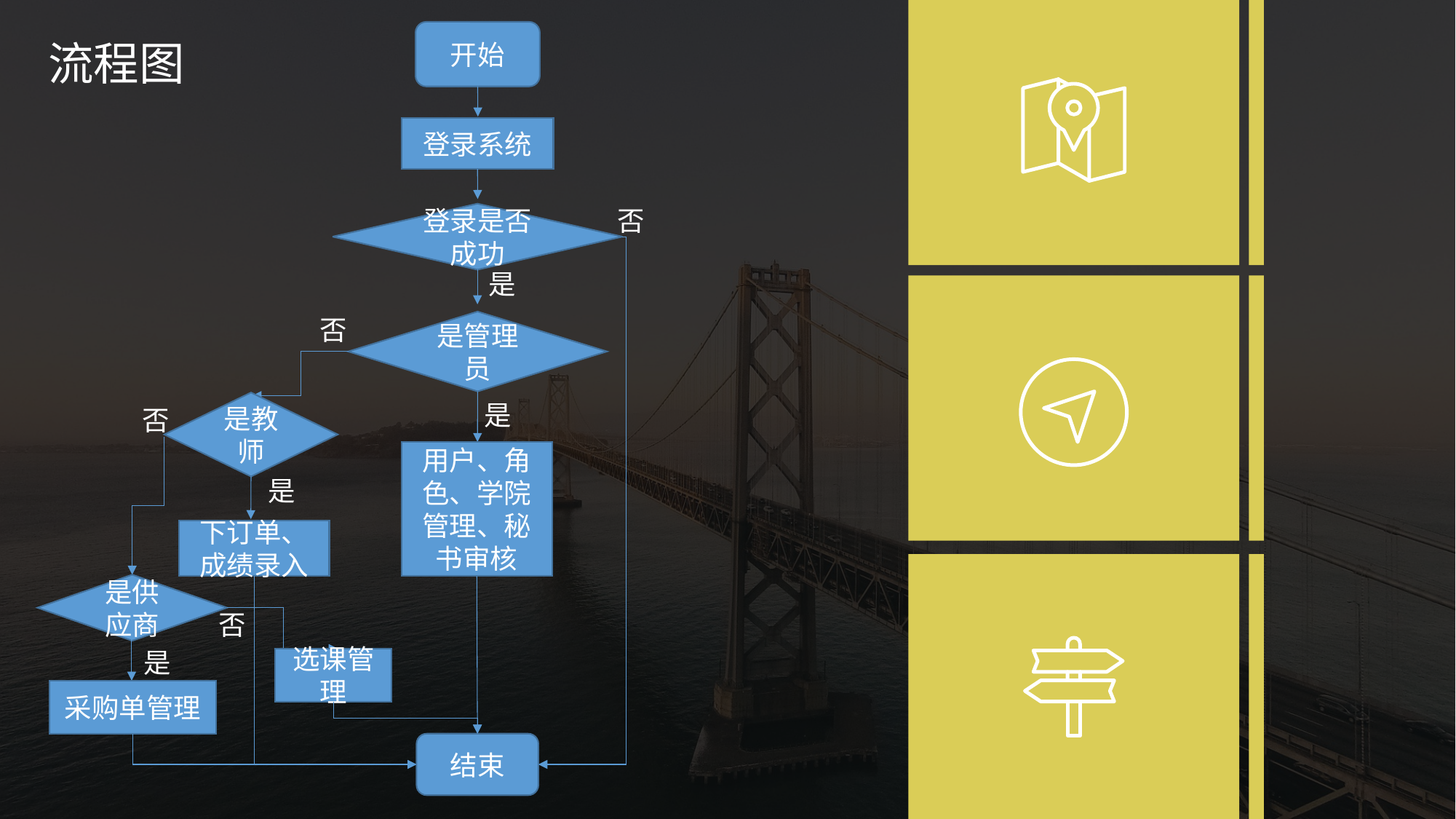

开始
流程图

登录系统
否
登录是否成功
是

否
是管理员

是教师
是
否
用户、角色、学院管理、秘书审核
是
下订单、成绩录入

是供应商
否

是
选课管理
采购单管理
结束